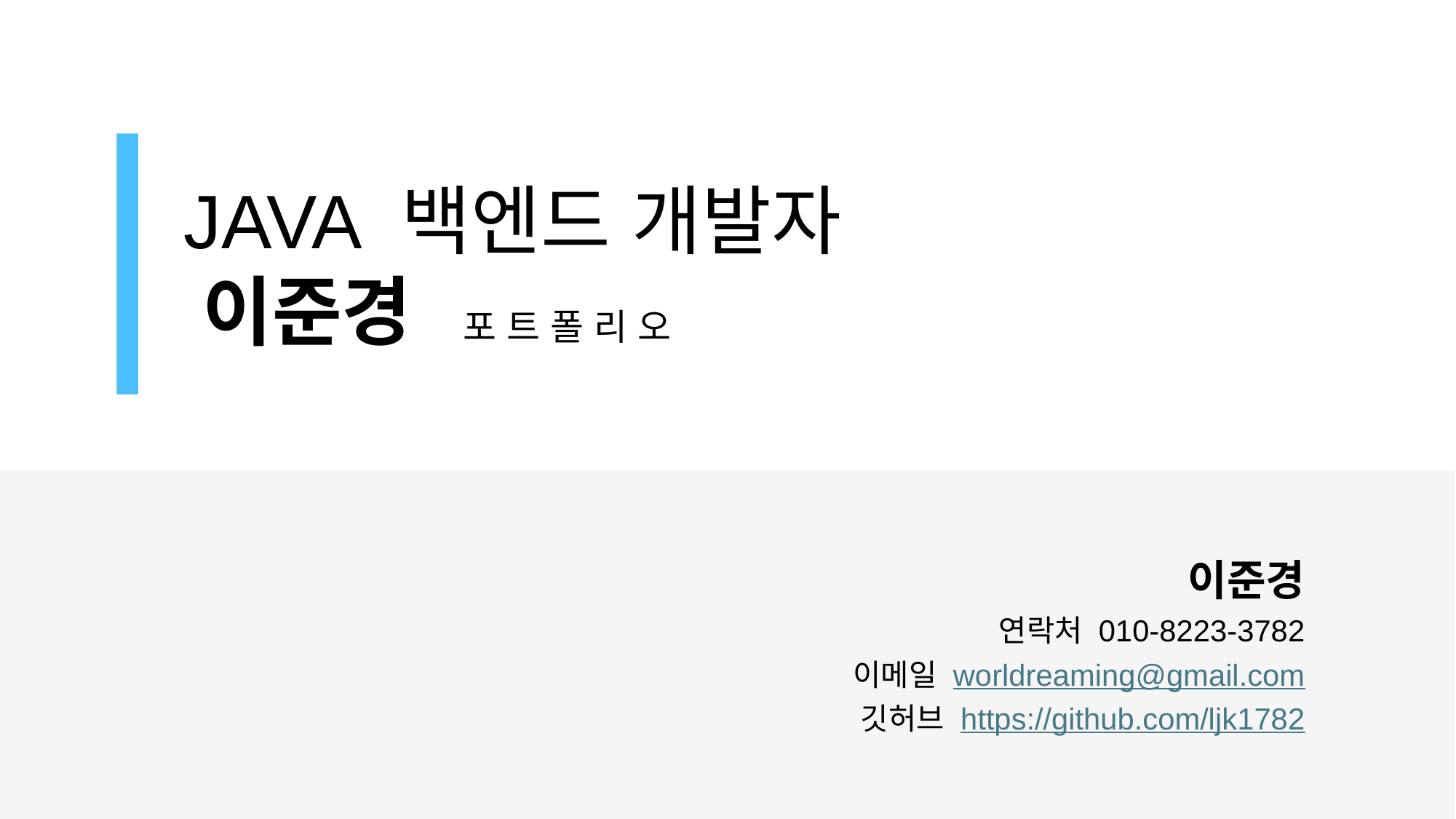

JAVA 백엔드 개발자
  이준경
포 트 폴 리 오

이준경
연락처 010-8223-3782
이메일 worldreaming@gmail.com
깃허브 https://github.com/ljk1782